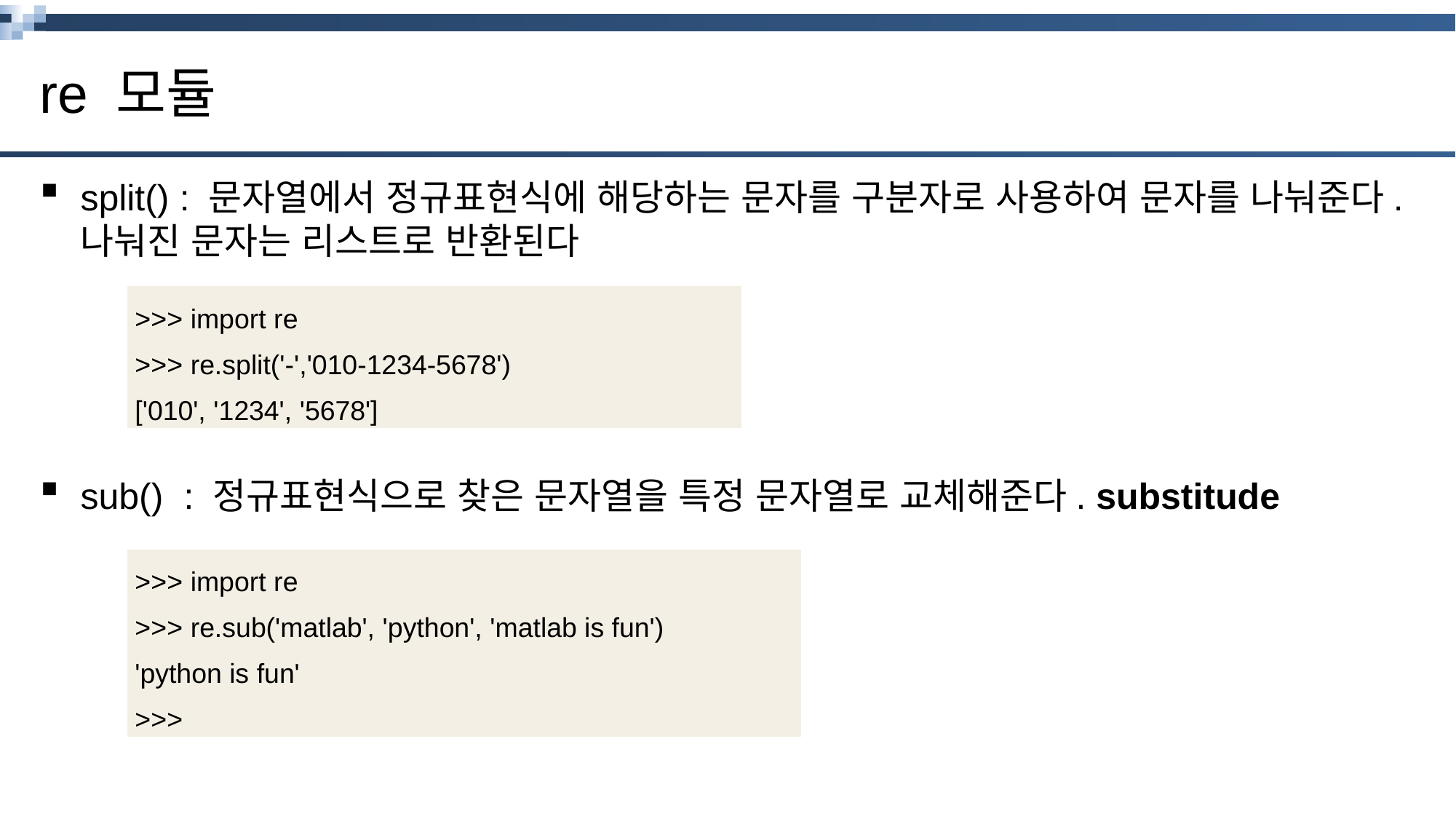

# re 모듈
split() : 문자열에서 정규표현식에 해당하는 문자를 구분자로 사용하여 문자를 나눠준다. 나눠진 문자는 리스트로 반환된다

sub()  : 정규표현식으로 찾은 문자열을 특정 문자열로 교체해준다. substitude
| >>> import re >>> re.split('-','010-1234-5678') ['010', '1234', '5678'] |
| --- |
| >>> import re >>> re.sub('matlab', 'python', 'matlab is fun') 'python is fun' >>> |
| --- |